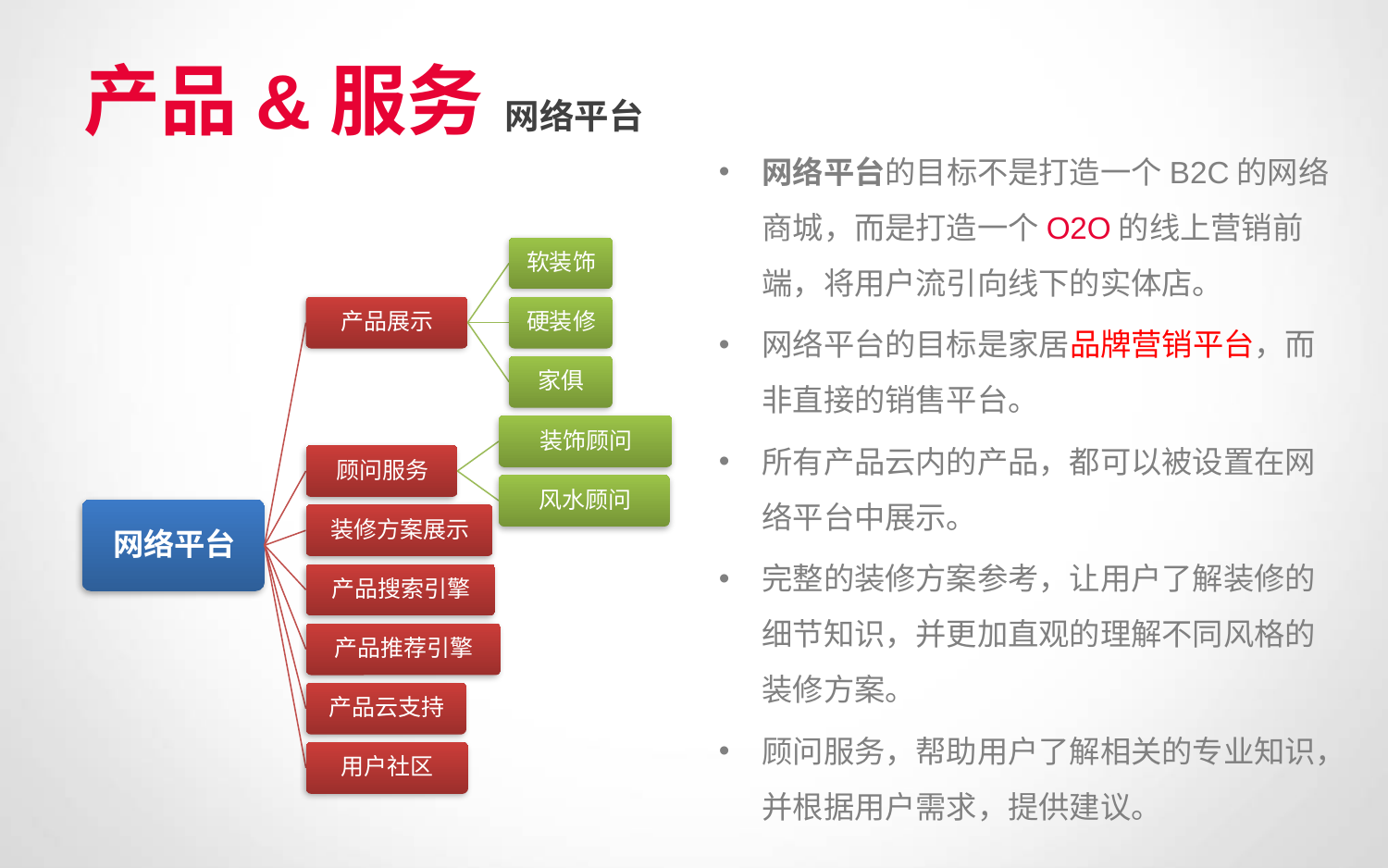

产品&服务 网络平台
网络平台的目标不是打造一个B2C的网络商城，而是打造一个O2O的线上营销前端，将用户流引向线下的实体店。
网络平台的目标是家居品牌营销平台，而非直接的销售平台。
所有产品云内的产品，都可以被设置在网络平台中展示。
完整的装修方案参考，让用户了解装修的细节知识，并更加直观的理解不同风格的装修方案。
顾问服务，帮助用户了解相关的专业知识，并根据用户需求，提供建议。

网络平台

产品展示

软装饰

硬装修

家俱

顾问服务

装饰顾问

风水顾问

装修方案展示

产品搜索引擎

产品推荐引擎

产品云支持

用户社区